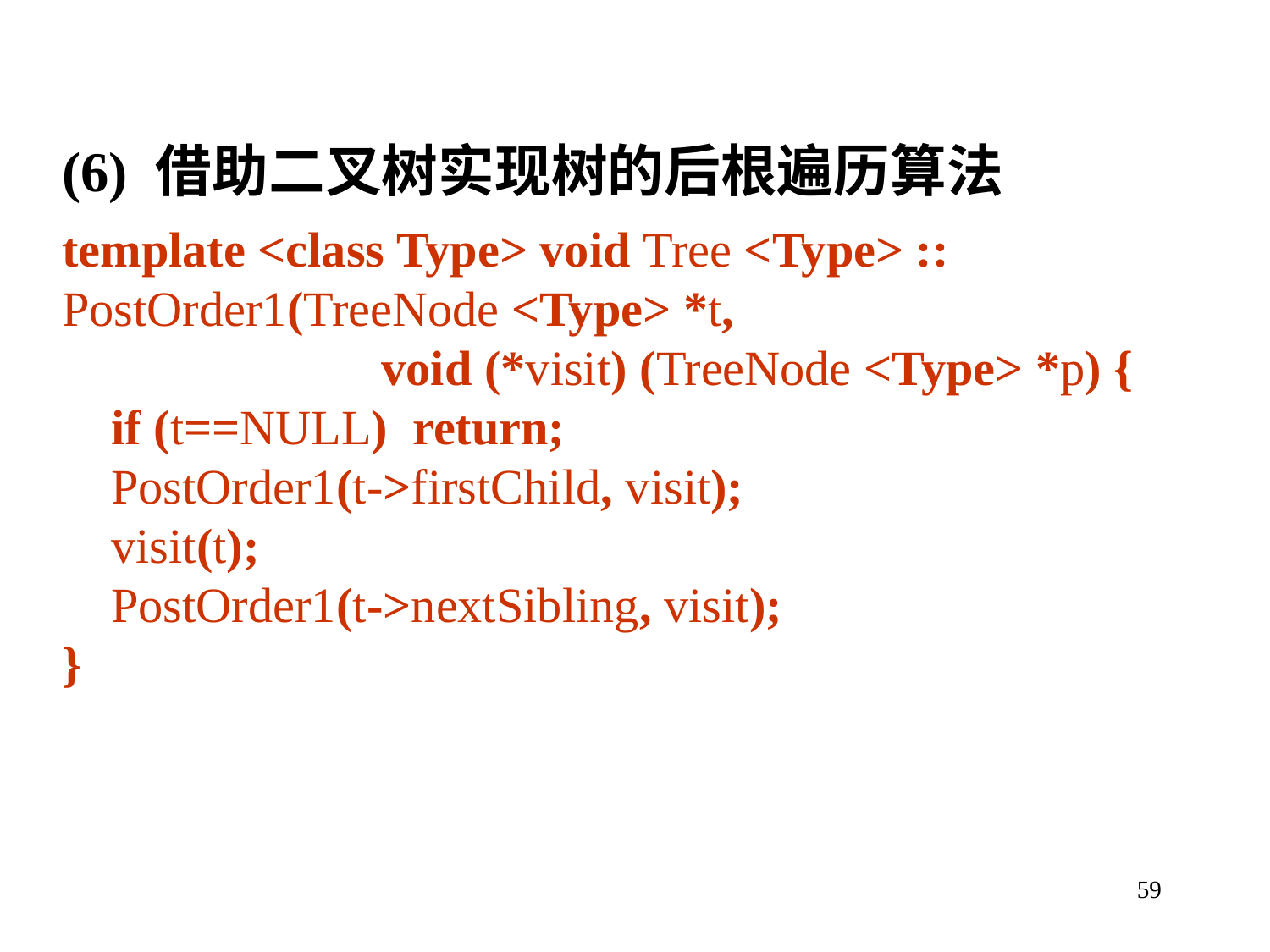

(6) 借助二叉树实现树的后根遍历算法
template <class Type> void Tree <Type> ::
PostOrder1(TreeNode <Type> *t,
                          void (*visit) (TreeNode <Type> *p) {
    if (t==NULL)  return;
    PostOrder1(t->firstChild, visit);
    visit(t);
    PostOrder1(t->nextSibling, visit);
}
59